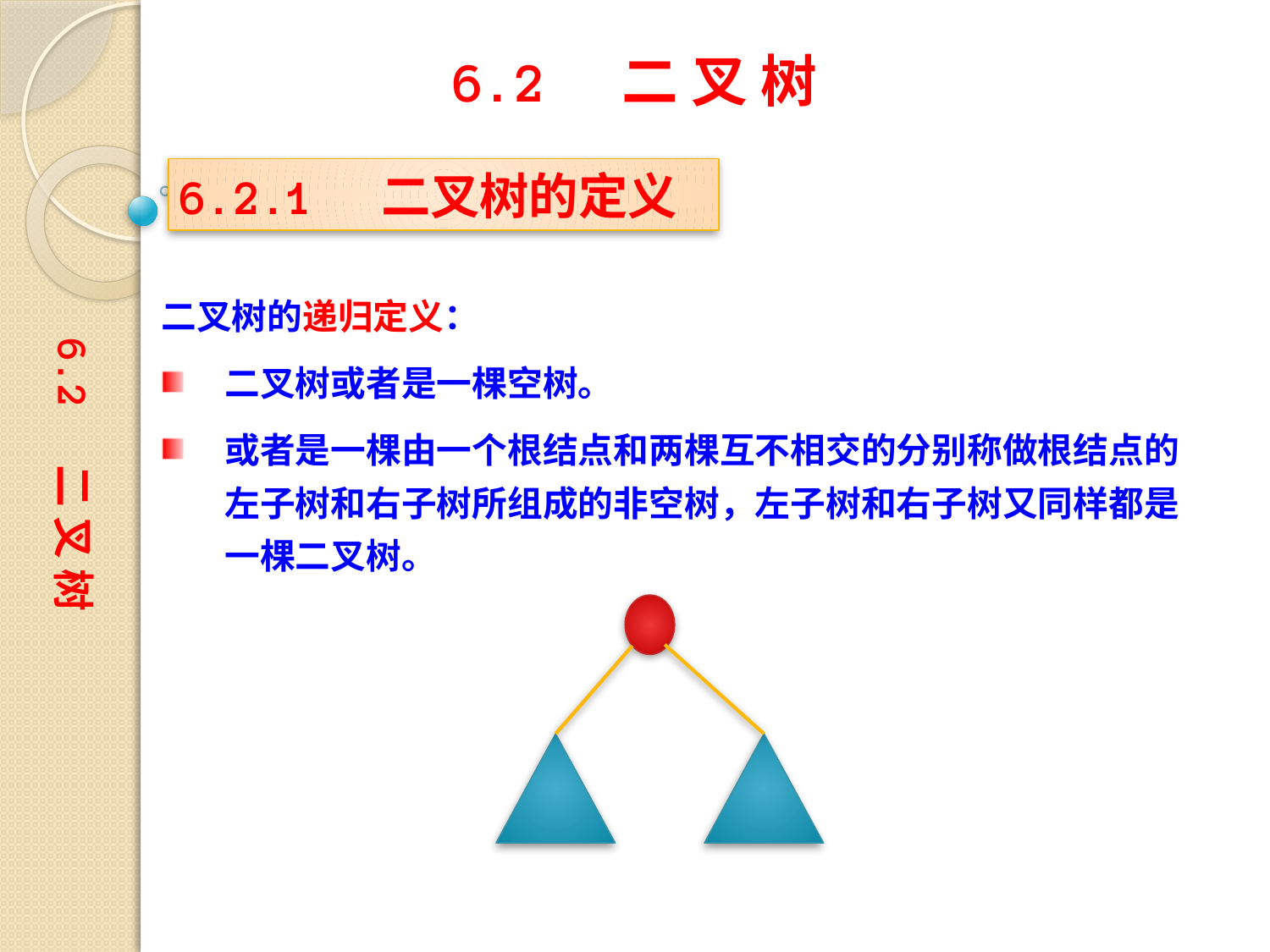

6.2  二 叉 树
6.2.1  二叉树的定义
二叉树的递归定义：
二叉树或者是一棵空树。
或者是一棵由一个根结点和两棵互不相交的分别称做根结点的左子树和右子树所组成的非空树，左子树和右子树又同样都是一棵二叉树。
6.2  二 叉 树